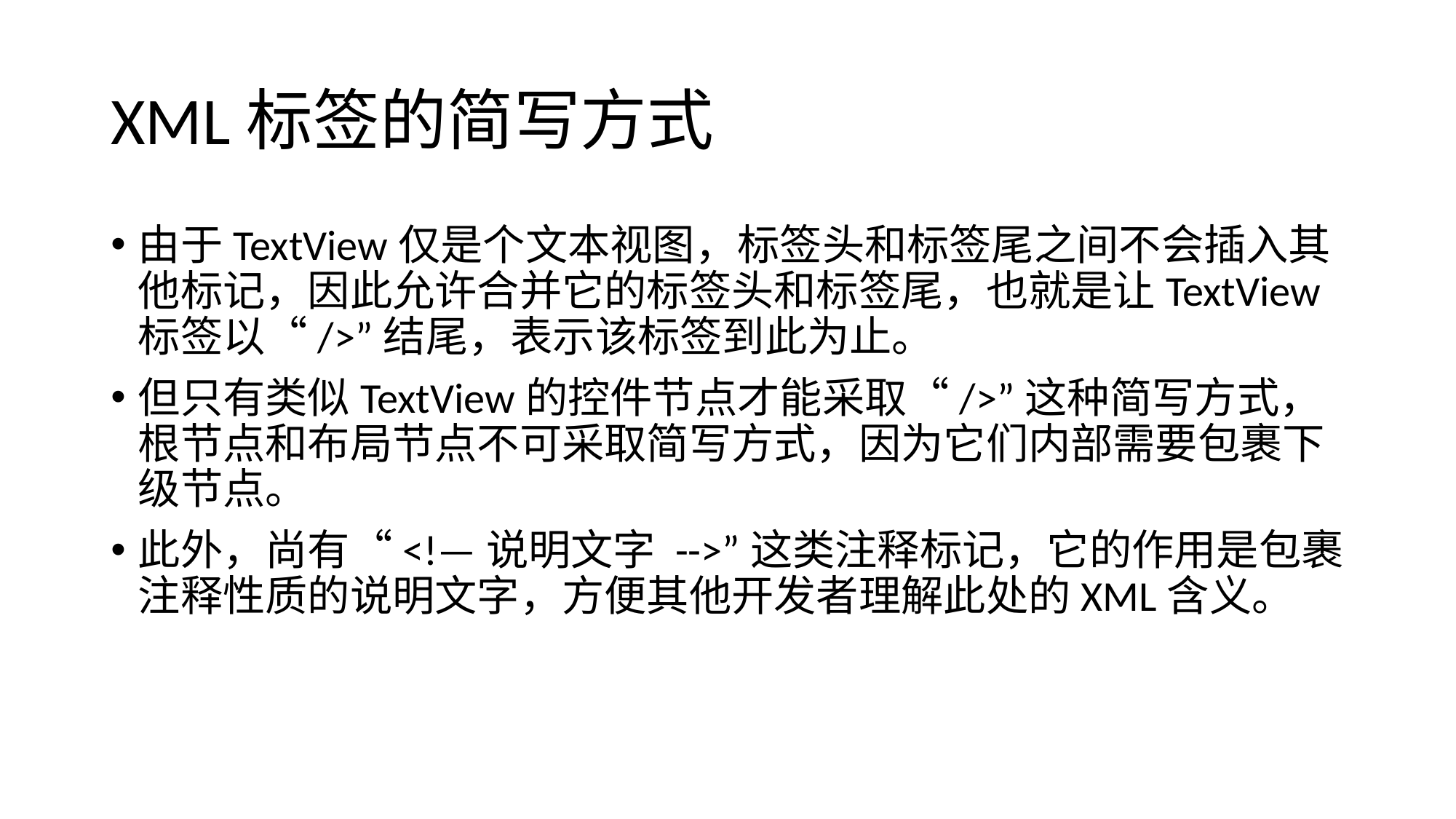

# XML标签的简写方式
由于TextView仅是个文本视图，标签头和标签尾之间不会插入其他标记，因此允许合并它的标签头和标签尾，也就是让TextView标签以“/>”结尾，表示该标签到此为止。
但只有类似TextView的控件节点才能采取“/>”这种简写方式，根节点和布局节点不可采取简写方式，因为它们内部需要包裹下级节点。
此外，尚有“<!—说明文字 -->”这类注释标记，它的作用是包裹注释性质的说明文字，方便其他开发者理解此处的XML含义。